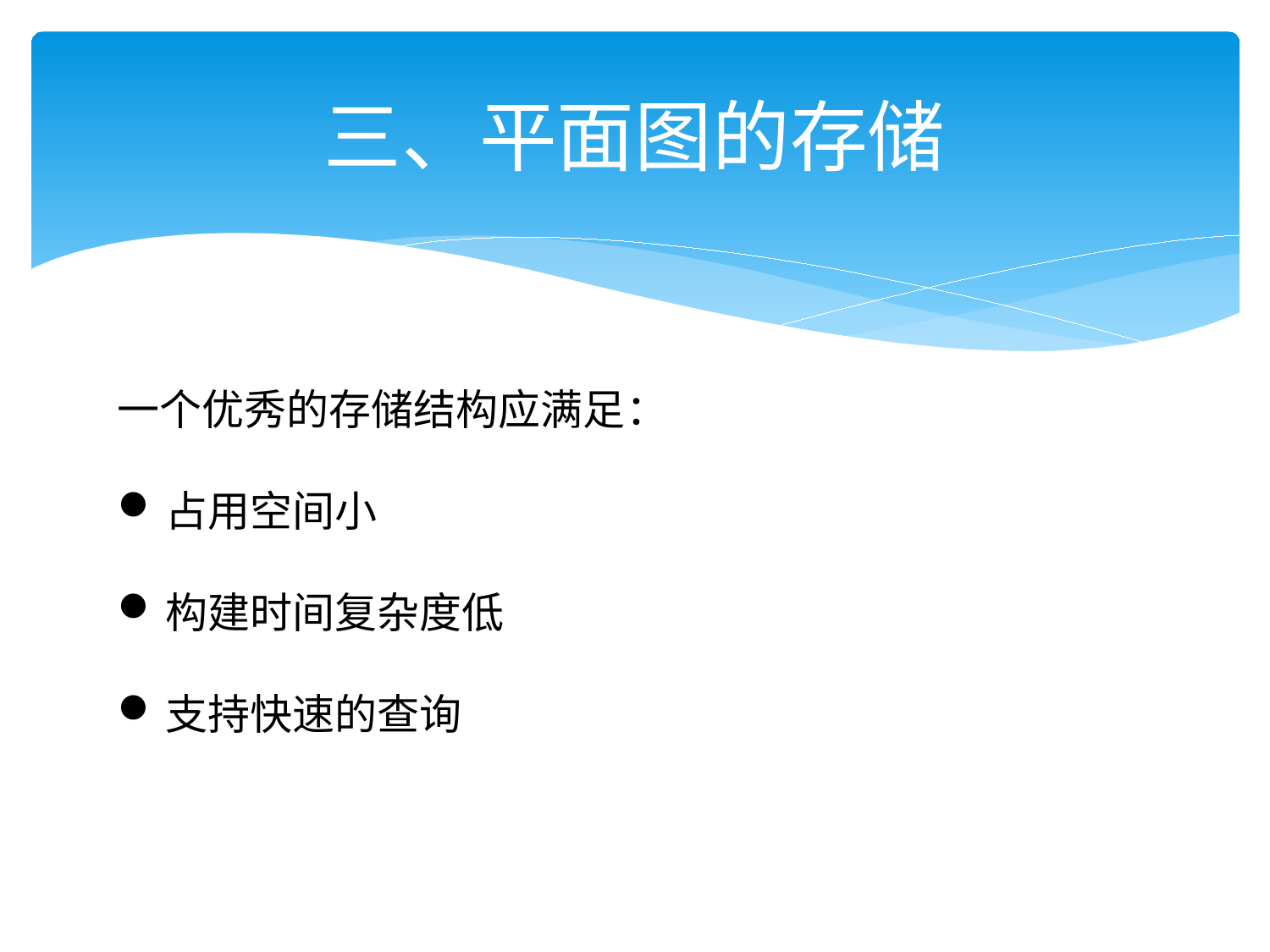

# 三、平面图的存储
一个优秀的存储结构应满足：
占用空间小
构建时间复杂度低
支持快速的查询